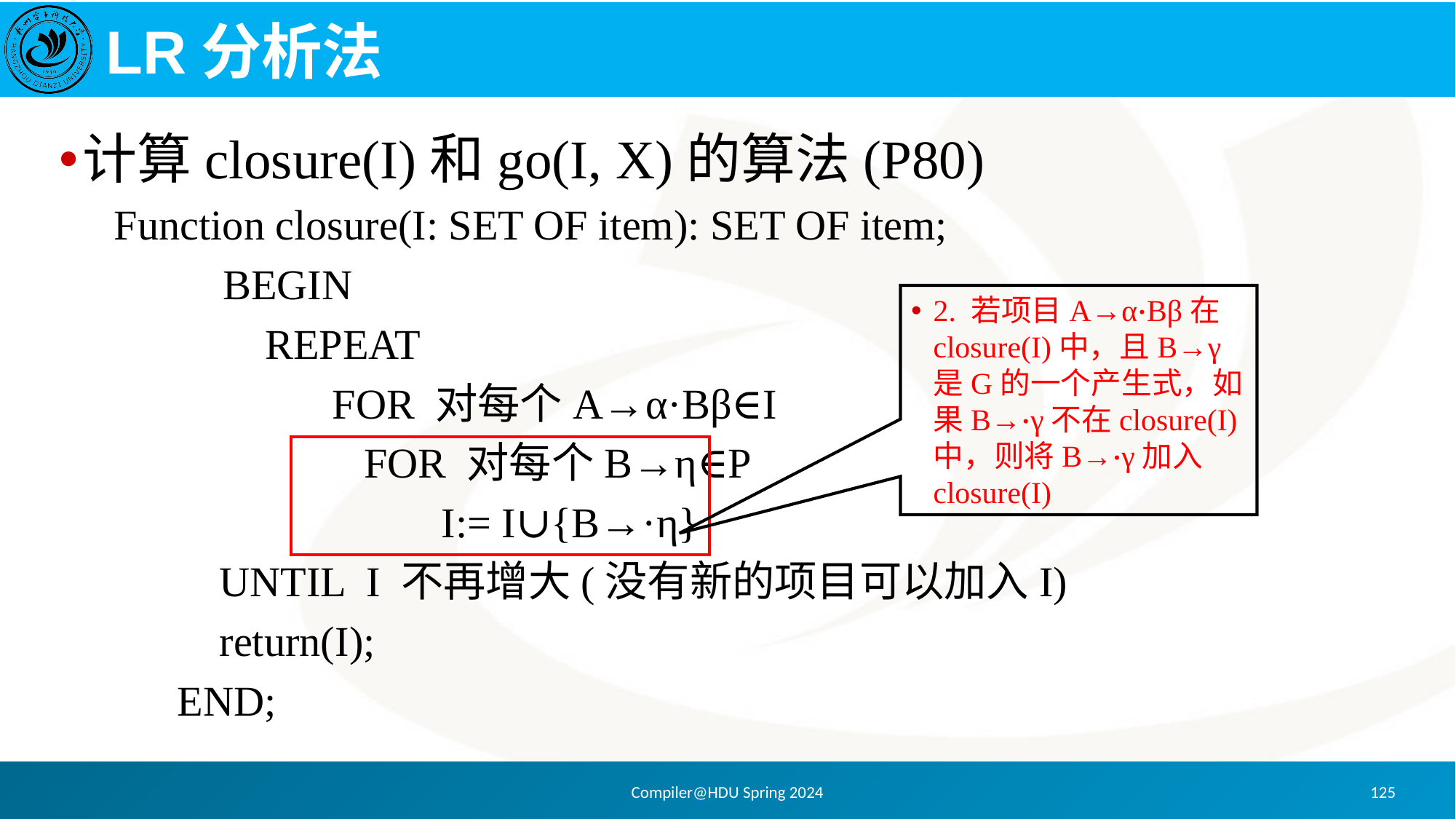

# LR分析法
计算closure(I)和go(I, X)的算法(P80)
Function closure(I: SET OF item): SET OF item;
	BEGIN
	    REPEAT
		FOR 对每个A→α·Bβ∈I
		   FOR 对每个B→η∈P
			I:= I∪{B→·η}
          UNTIL  I 不再增大(没有新的项目可以加入I)
          return(I);
      END;
2. 若项目A→α·Bβ在closure(I)中，且B→γ是G的一个产生式，如果B→·γ不在closure(I)中，则将B→·γ加入closure(I)

Compiler@HDU Spring 2024
125